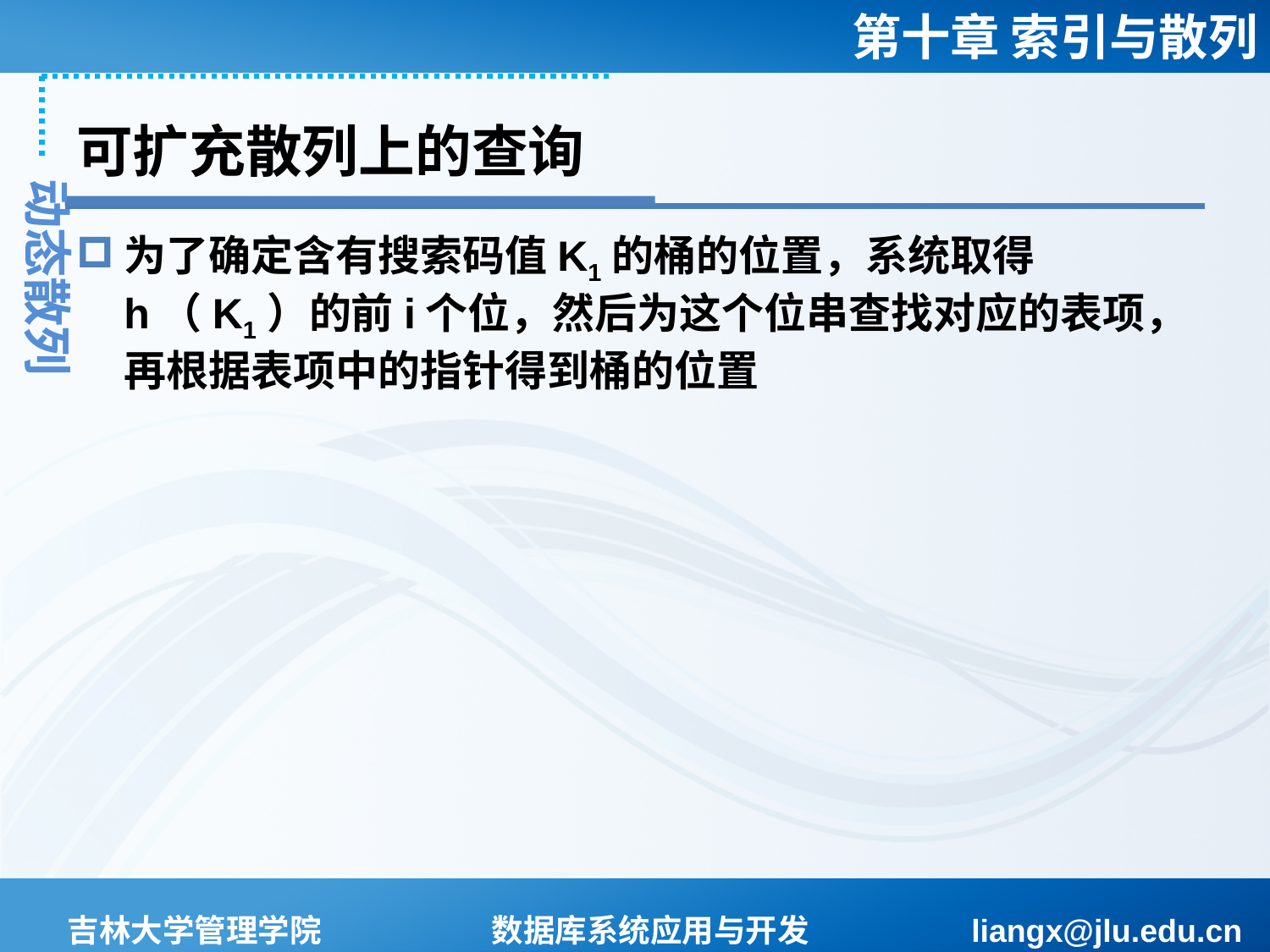

# 可扩充散列上的查询
动态散列

为了确定含有搜索码值K1的桶的位置，系统取得h（K1）的前i个位，然后为这个位串查找对应的表项，再根据表项中的指针得到桶的位置